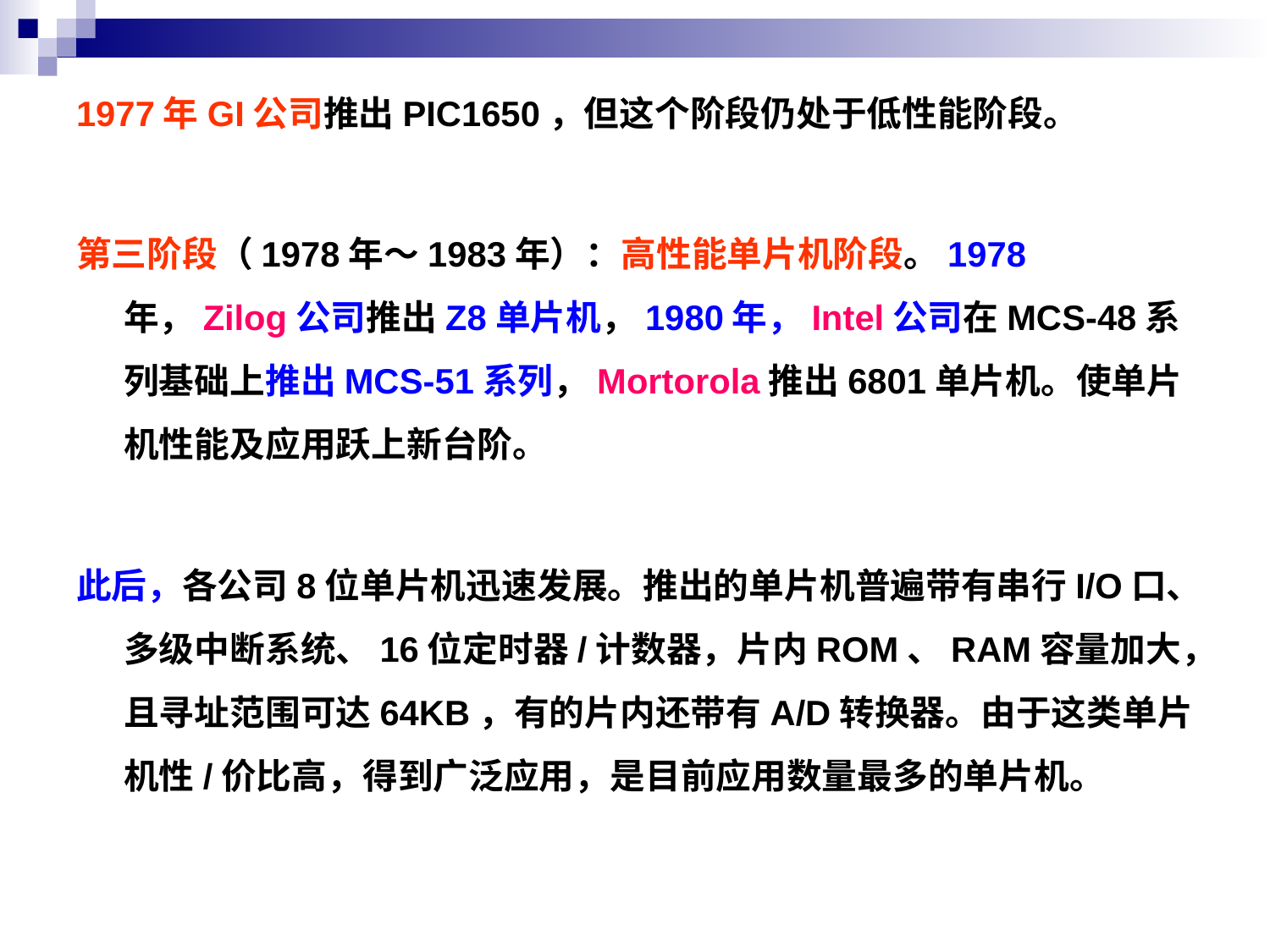

# 1977年GI公司推出PIC1650，但这个阶段仍处于低性能阶段。

第三阶段（1978年～1983年）：高性能单片机阶段。1978年，Zilog公司推出Z8单片机，1980年，Intel公司在MCS-48系列基础上推出MCS-51系列，Mortorola推出6801单片机。使单片机性能及应用跃上新台阶。

此后，各公司8位单片机迅速发展。推出的单片机普遍带有串行I/O口、多级中断系统、16位定时器/计数器，片内ROM、RAM容量加大，且寻址范围可达64KB，有的片内还带有A/D转换器。由于这类单片机性/价比高，得到广泛应用，是目前应用数量最多的单片机。

8